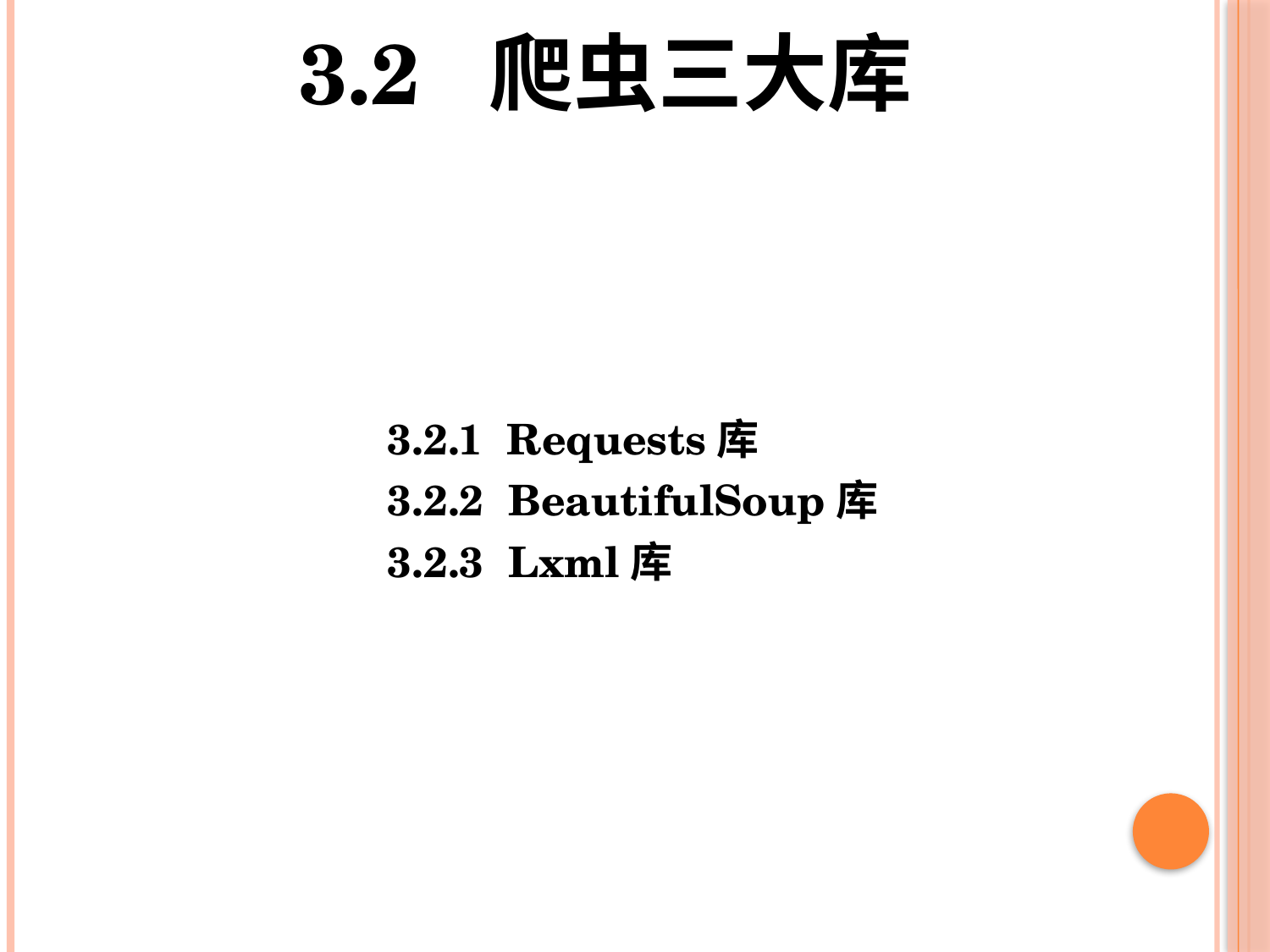

# 3.2  爬虫三大库
3.2.1  Requests库
3.2.2  BeautifulSoup库
3.2.3  Lxml库